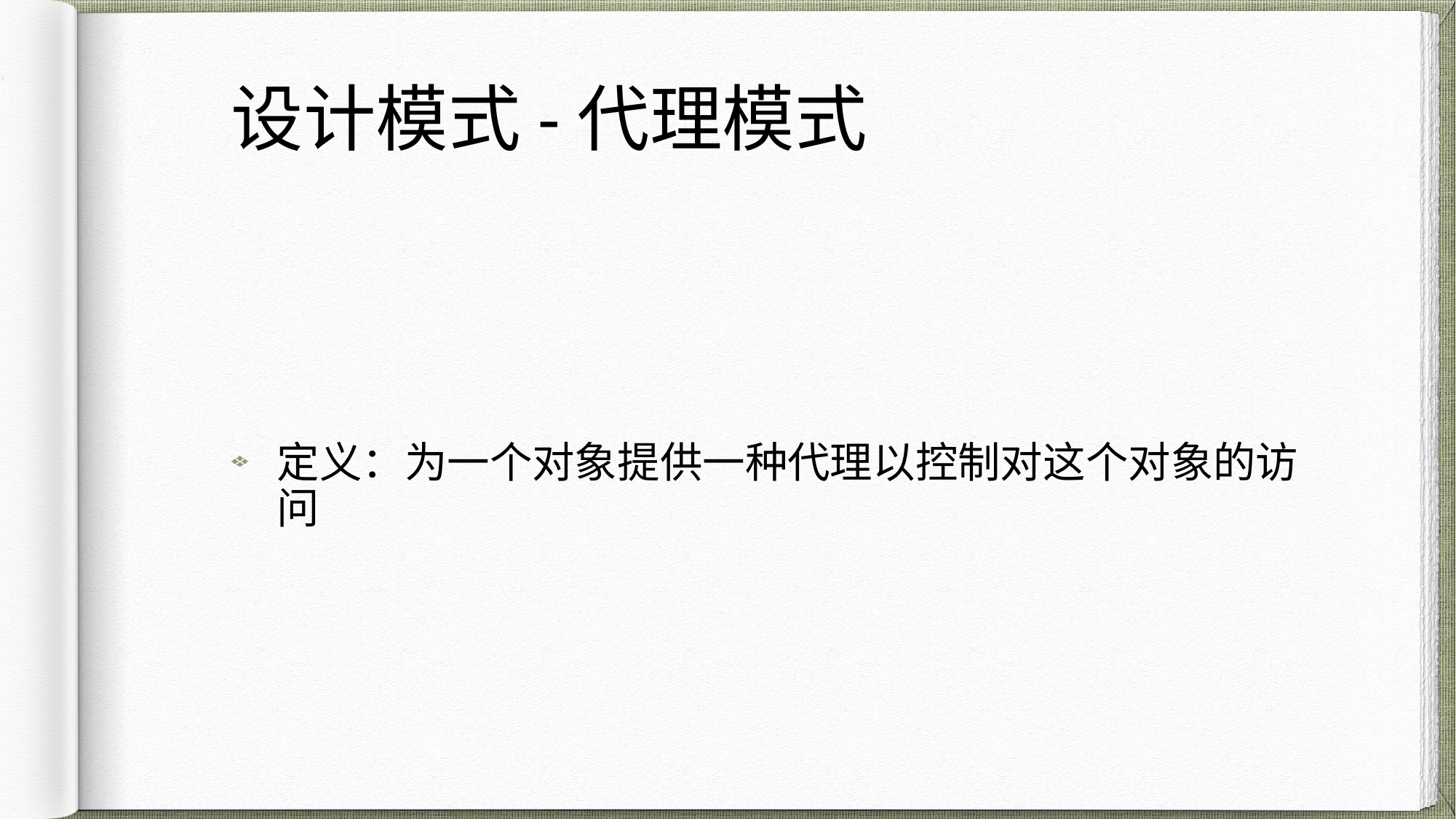

# 设计模式-代理模式
定义：为一个对象提供一种代理以控制对这个对象的访问